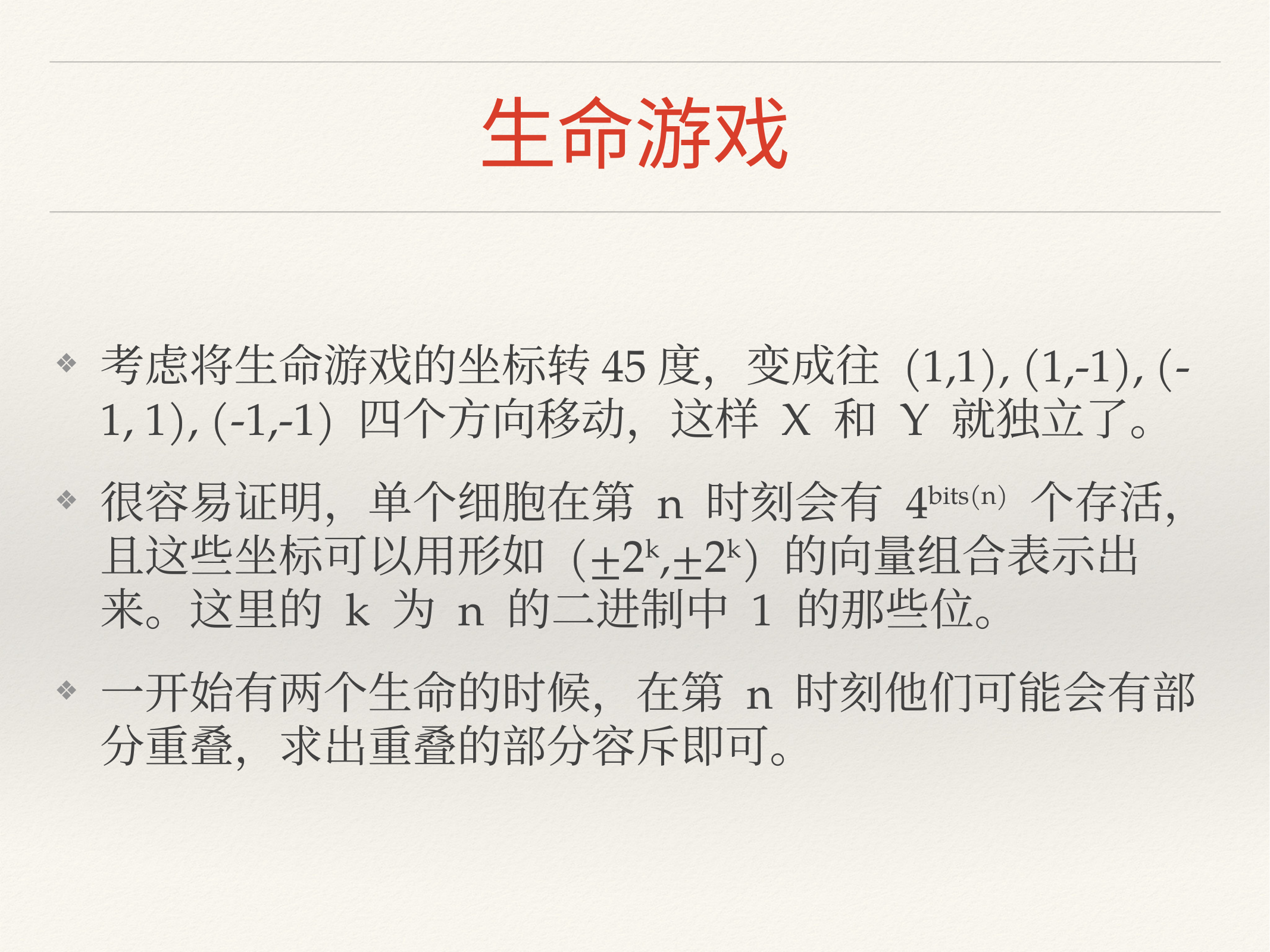

# 生命游戏
考虑将生命游戏的坐标转45度，变成往 (1,1), (1,-1), (-1, 1), (-1,-1) 四个方向移动，这样 X 和 Y 就独立了。
很容易证明，单个细胞在第 n 时刻会有 4bits(n) 个存活，且这些坐标可以用形如 (±2k,±2k) 的向量组合表示出来。这里的 k 为 n 的二进制中 1 的那些位。
一开始有两个生命的时候，在第 n 时刻他们可能会有部分重叠，求出重叠的部分容斥即可。